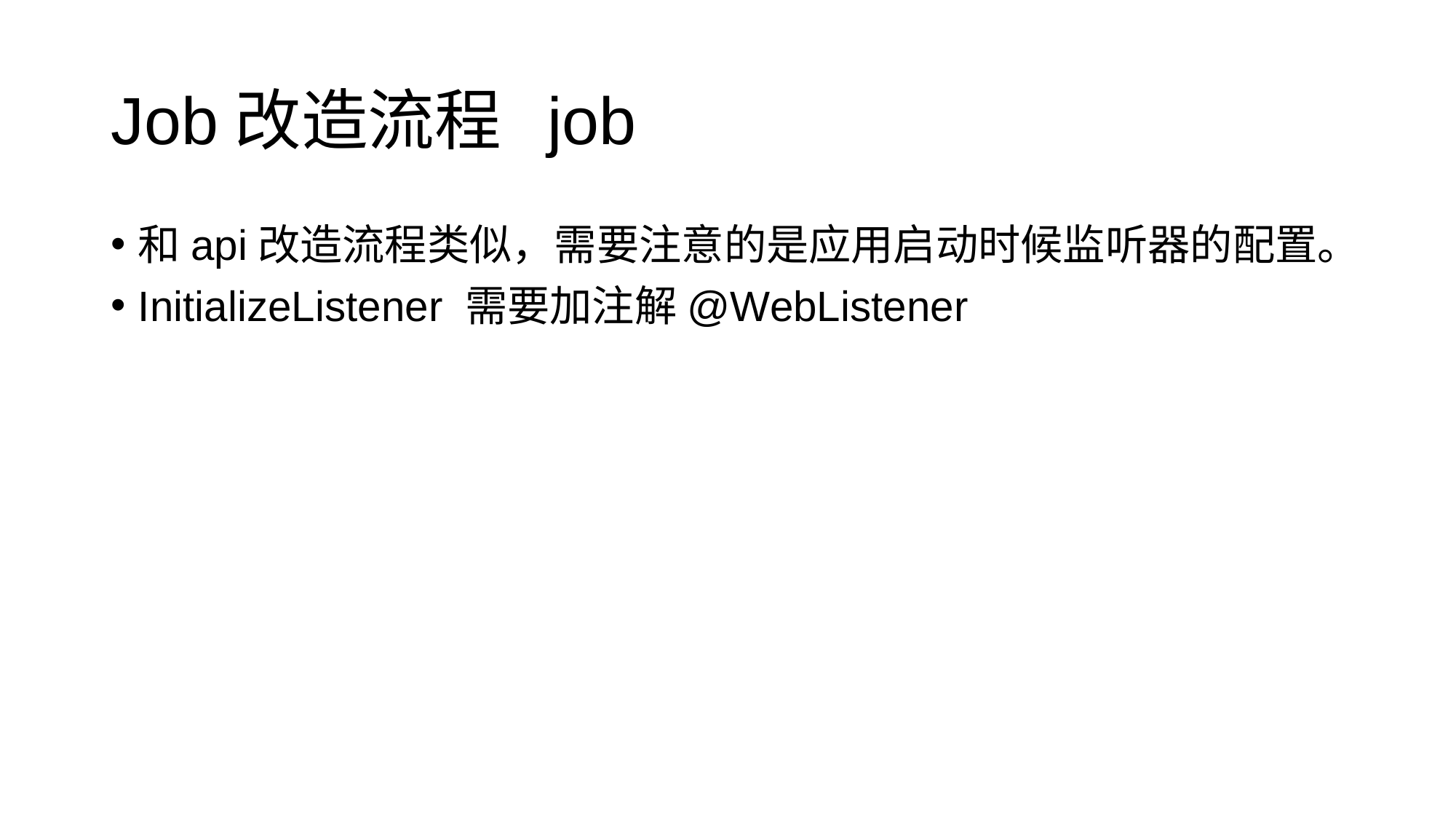

# Job改造流程  job
和api改造流程类似，需要注意的是应用启动时候监听器的配置。
InitializeListener 需要加注解@WebListener